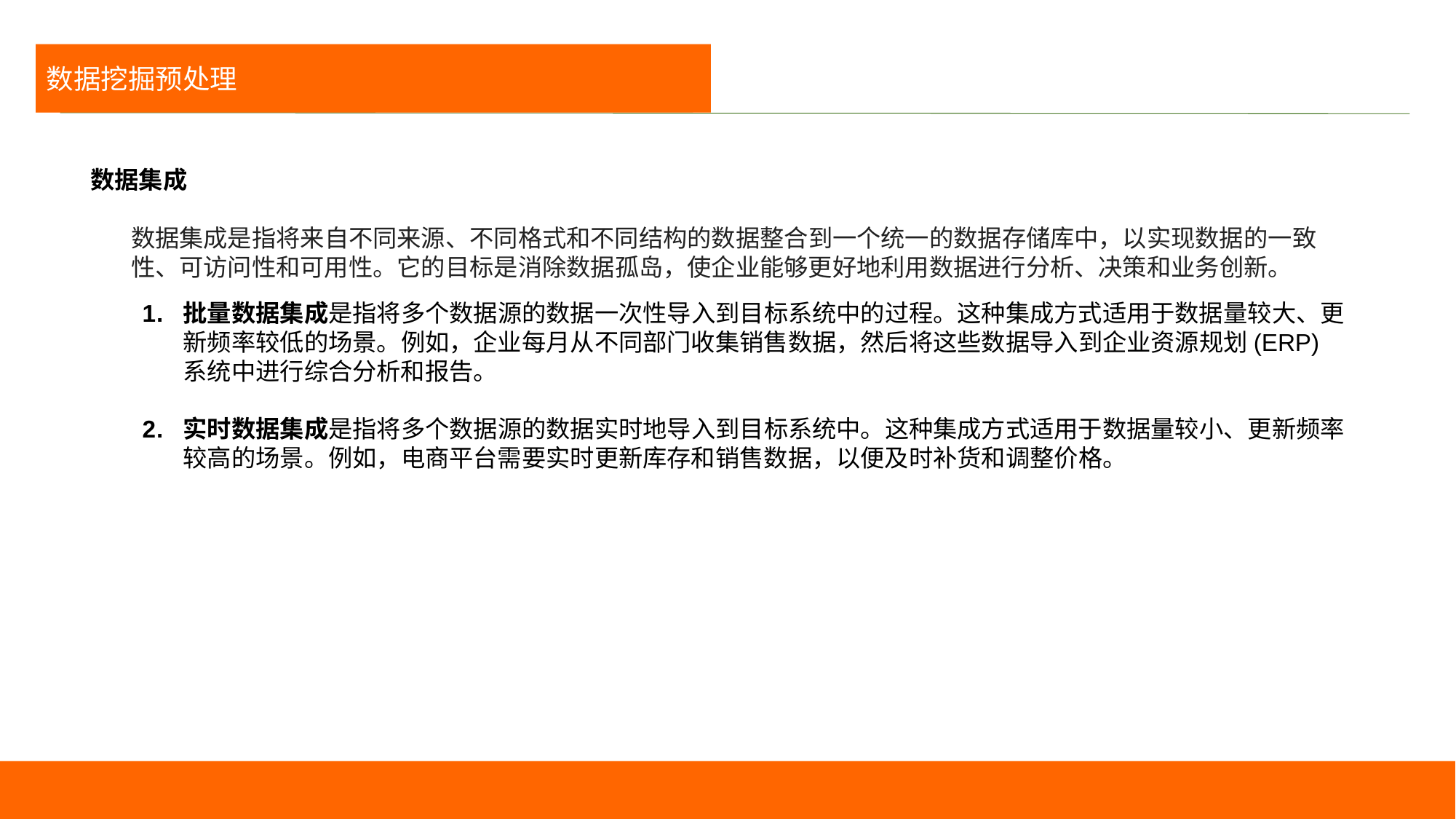

数据挖掘预处理
数据集成
数据集成是指将来自不同来源、不同格式和不同结构的数据整合到一个统一的数据存储库中，以实现数据的一致性、可访问性和可用性。它的目标是消除数据孤岛，使企业能够更好地利用数据进行分析、决策和业务创新。
批量数据集成是指将多个数据源的数据一次性导入到目标系统中的过程。这种集成方式适用于数据量较大、更新频率较低的场景。例如，企业每月从不同部门收集销售数据，然后将这些数据导入到企业资源规划(ERP)系统中进行综合分析和报告。

实时数据集成是指将多个数据源的数据实时地导入到目标系统中。这种集成方式适用于数据量较小、更新频率较高的场景。例如，电商平台需要实时更新库存和销售数据，以便及时补货和调整价格。

82